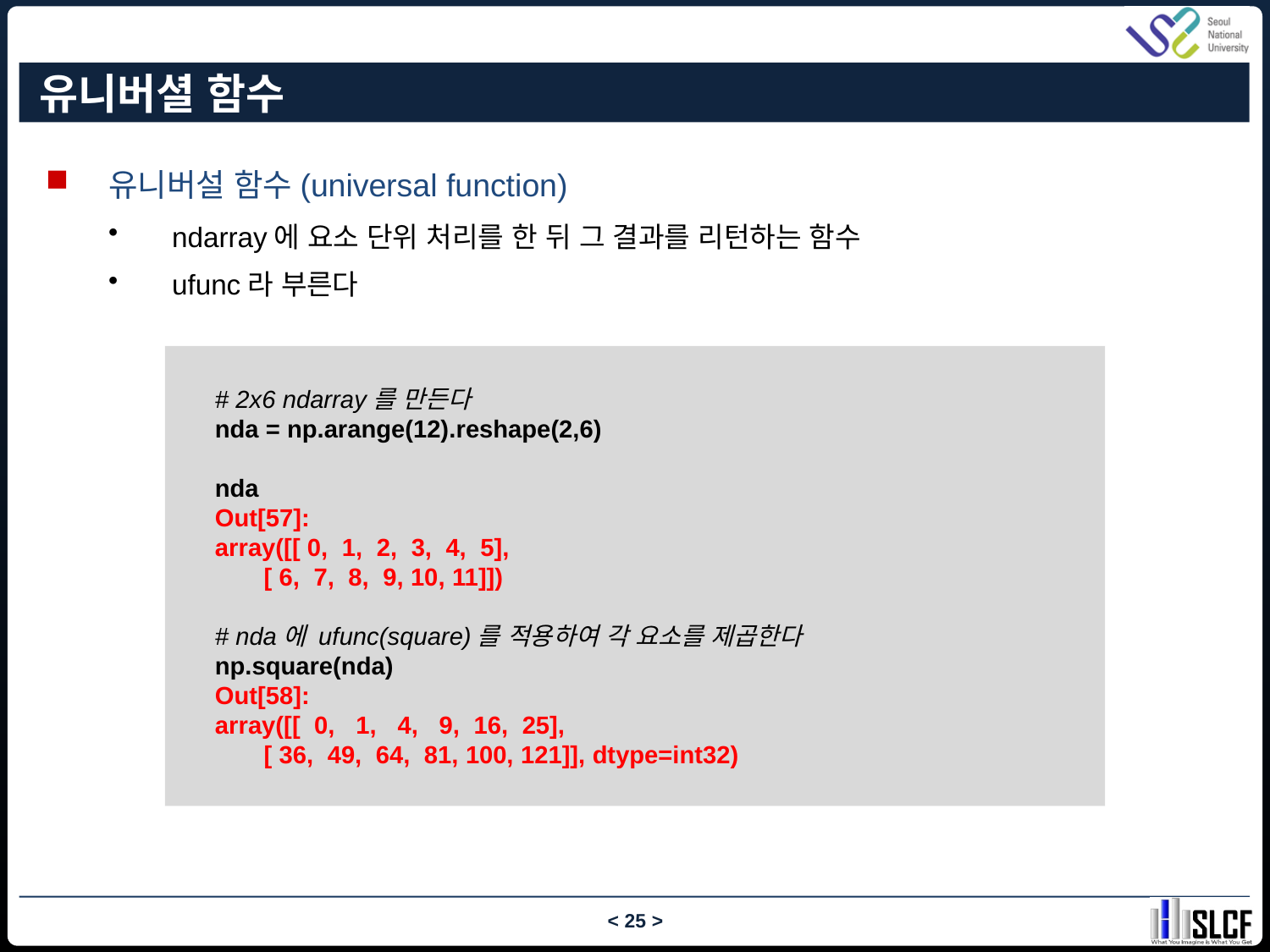

# 유니버셜 함수
유니버설 함수(universal function)
ndarray에 요소 단위 처리를 한 뒤 그 결과를 리턴하는 함수
ufunc라 부른다

# 2x6 ndarray를 만든다
nda = np.arange(12).reshape(2,6)

nda
Out[57]:
array([[ 0,  1,  2,  3,  4,  5],
       [ 6,  7,  8,  9, 10, 11]])

# nda에 ufunc(square)를 적용하여 각 요소를 제곱한다
np.square(nda)
Out[58]:
array([[  0,   1,   4,   9,  16,  25],
       [ 36,  49,  64,  81, 100, 121]], dtype=int32)